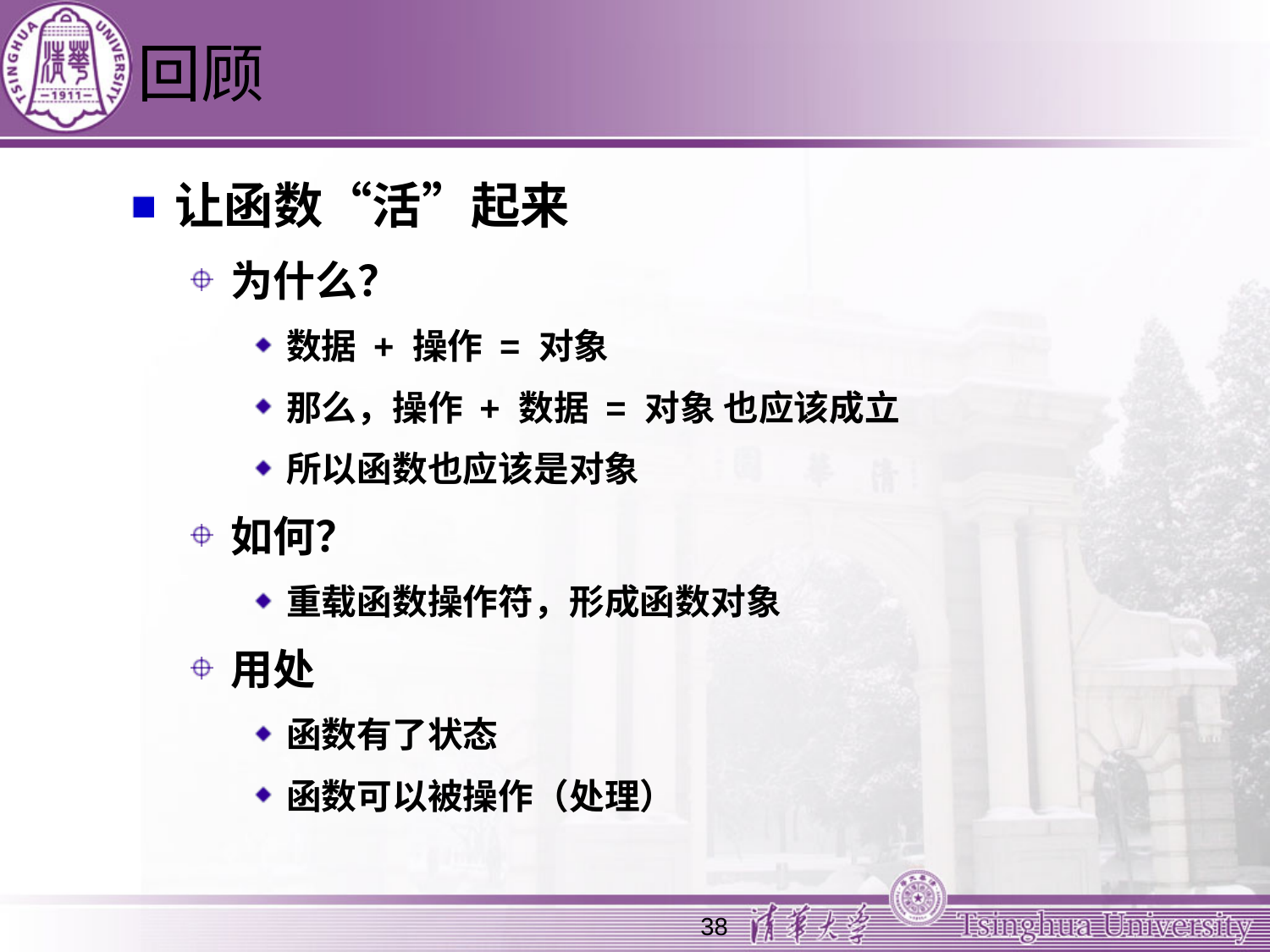

# 回顾
让函数“活”起来
为什么？
数据 + 操作 = 对象
那么，操作 + 数据 = 对象 也应该成立
所以函数也应该是对象
如何？
重载函数操作符，形成函数对象
用处
函数有了状态
函数可以被操作（处理）
38